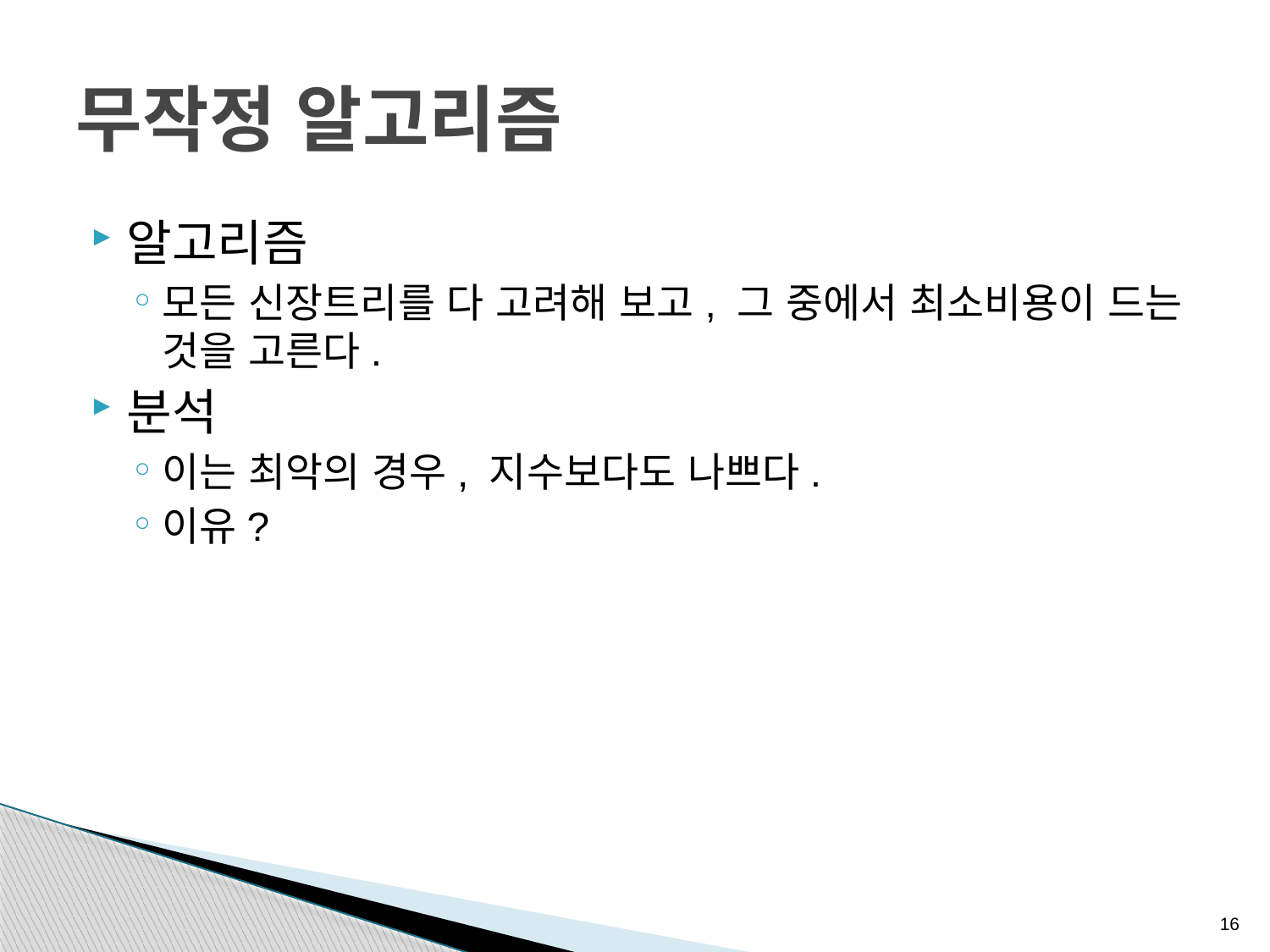

# 무작정 알고리즘
알고리즘
모든 신장트리를 다 고려해 보고, 그 중에서 최소비용이 드는 것을 고른다.
분석
이는 최악의 경우, 지수보다도 나쁘다.
이유?

16